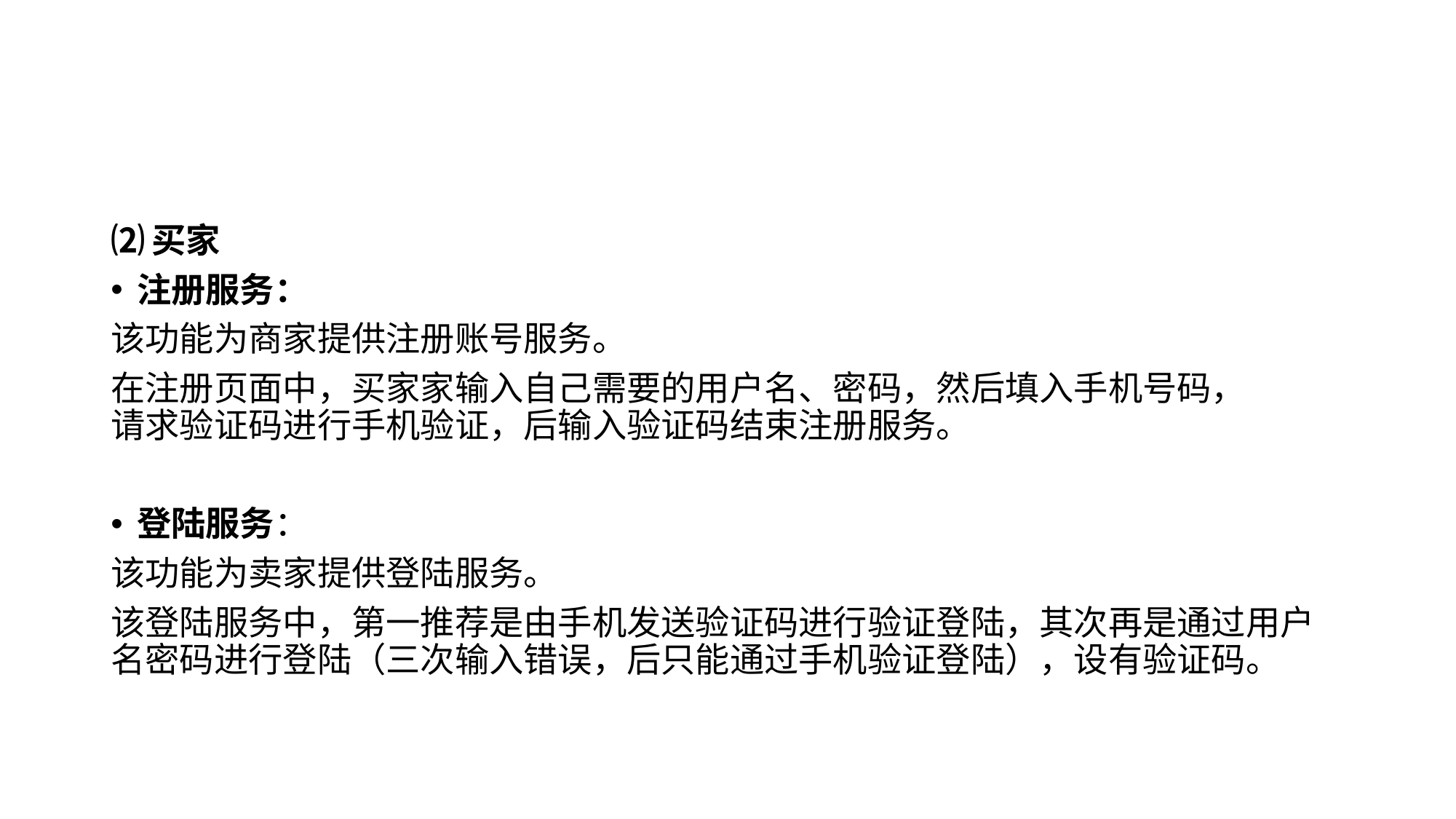

#
⑵买家
注册服务：
该功能为商家提供注册账号服务。
在注册页面中，买家家输入自己需要的用户名、密码，然后填入手机号码，            请求验证码进行手机验证，后输入验证码结束注册服务。

登陆服务：
该功能为卖家提供登陆服务。
该登陆服务中，第一推荐是由手机发送验证码进行验证登陆，其次再是通过用户名密码进行登陆（三次输入错误，后只能通过手机验证登陆），设有验证码。